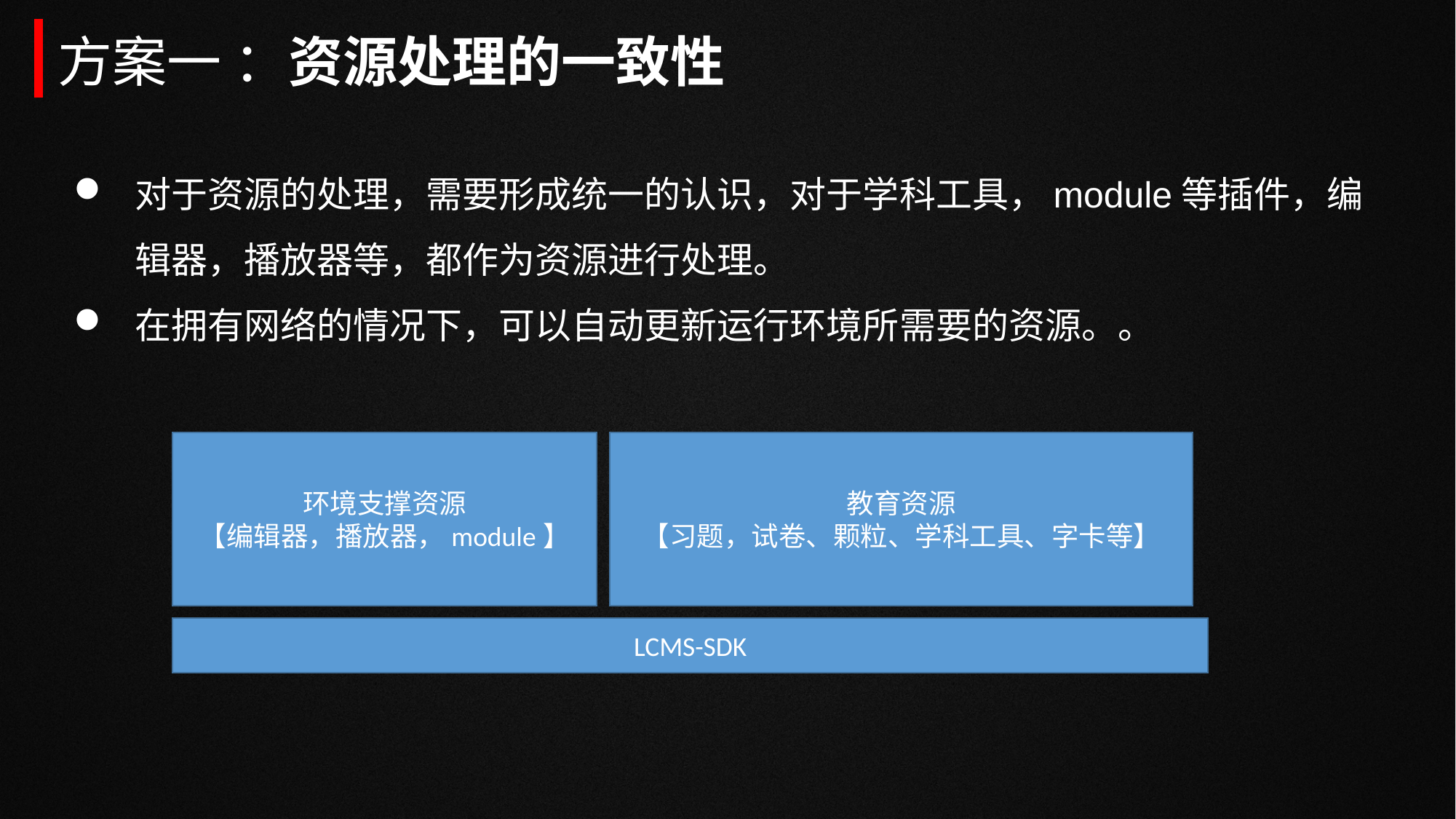

方案一 ：资源处理的一致性
对于资源的处理，需要形成统一的认识，对于学科工具，module等插件，编辑器，播放器等，都作为资源进行处理。
在拥有网络的情况下，可以自动更新运行环境所需要的资源。。
环境支撑资源
【编辑器，播放器，module】
教育资源
【习题，试卷、颗粒、学科工具、字卡等】
LCMS-SDK